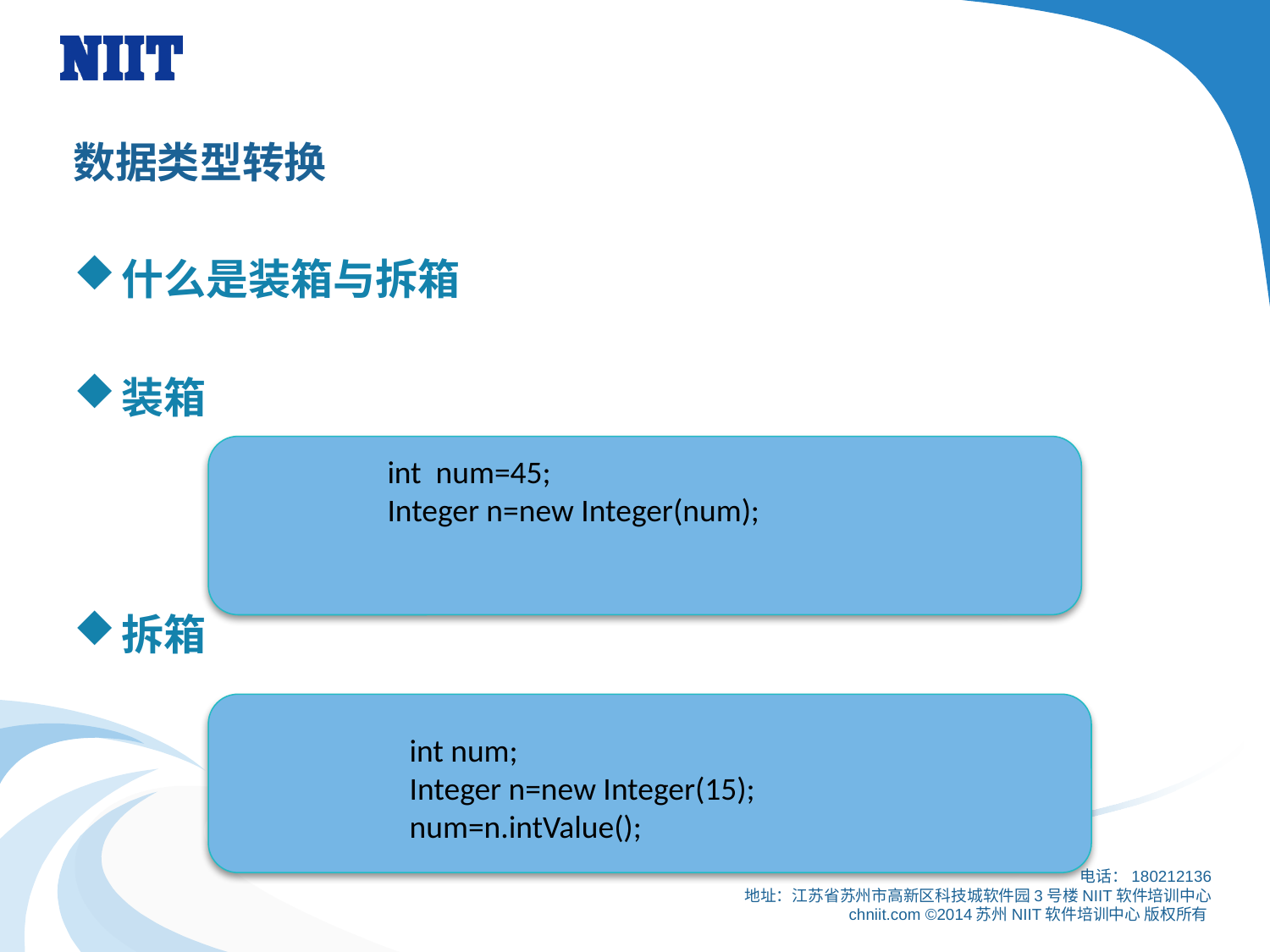

# 数据类型转换
什么是装箱与拆箱

装箱

拆箱

int  num=45;
Integer n=new Integer(num);

int num;
Integer n=new Integer(15);
num=n.intValue();